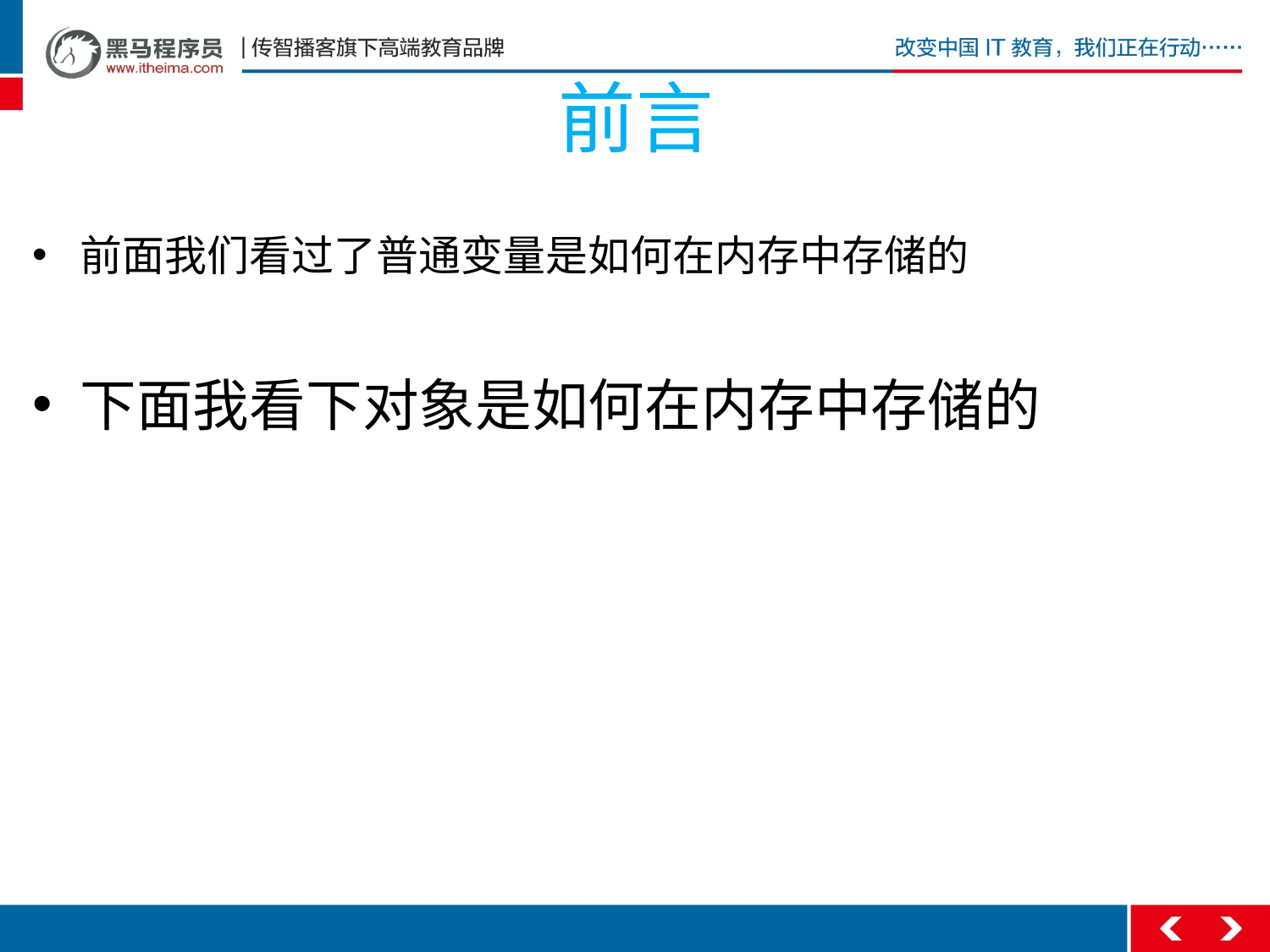

# 前言
前面我们看过了普通变量是如何在内存中存储的

下面我看下对象是如何在内存中存储的